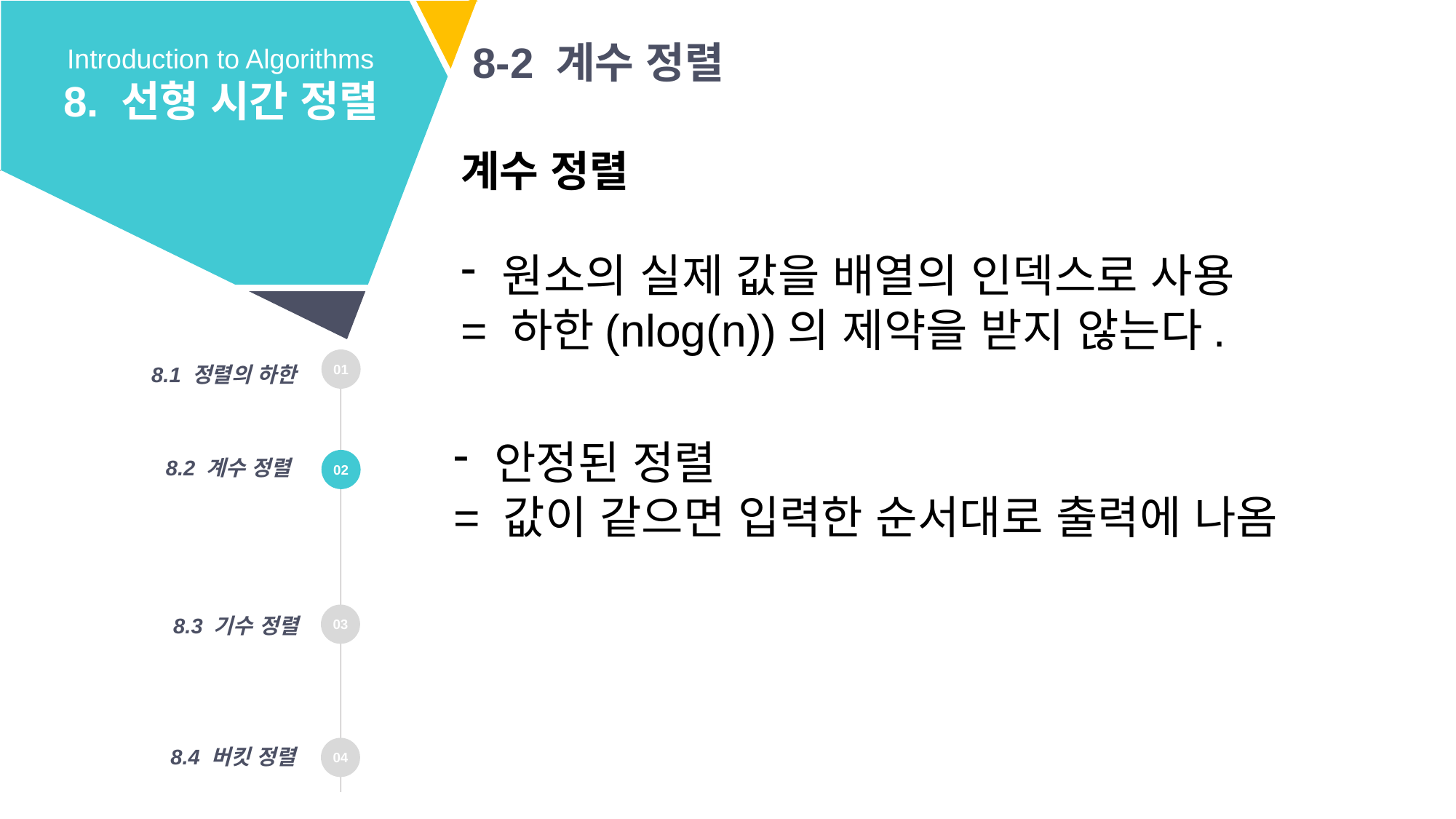

8-2 계수 정렬
Introduction to Algorithms
8. 선형 시간 정렬
계수 정렬
원소의 실제 값을 배열의 인덱스로 사용
= 하한(nlog(n))의 제약을 받지 않는다.
01
8.1 정렬의 하한
안정된 정렬
= 값이 같으면 입력한 순서대로 출력에 나옴
8.2 계수 정렬
02
03
8.3 기수 정렬
8.4 버킷 정렬
04